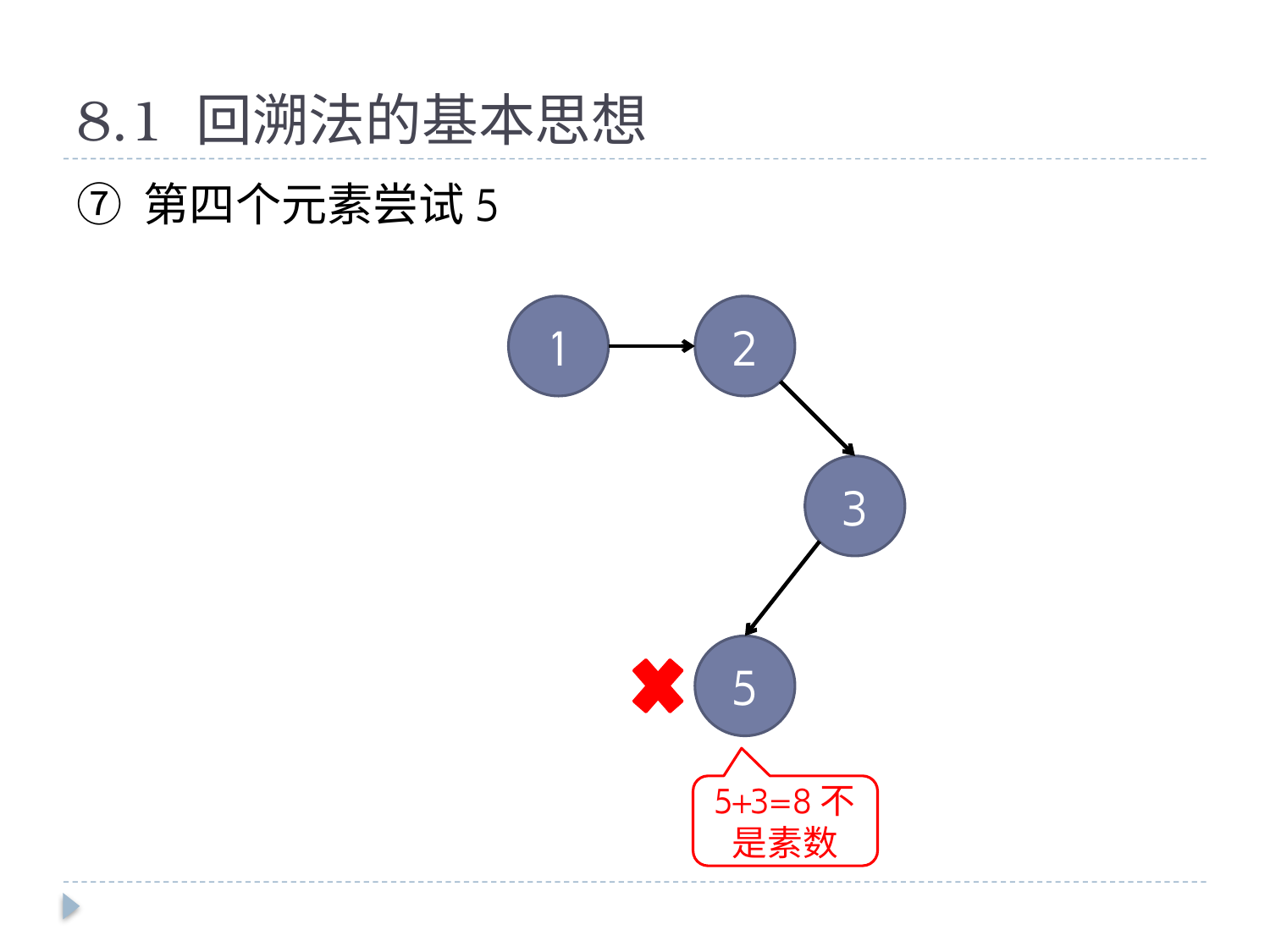

# 8.1 回溯法的基本思想
⑦ 第四个元素尝试5
1
2
3
5

5+3=8不是素数